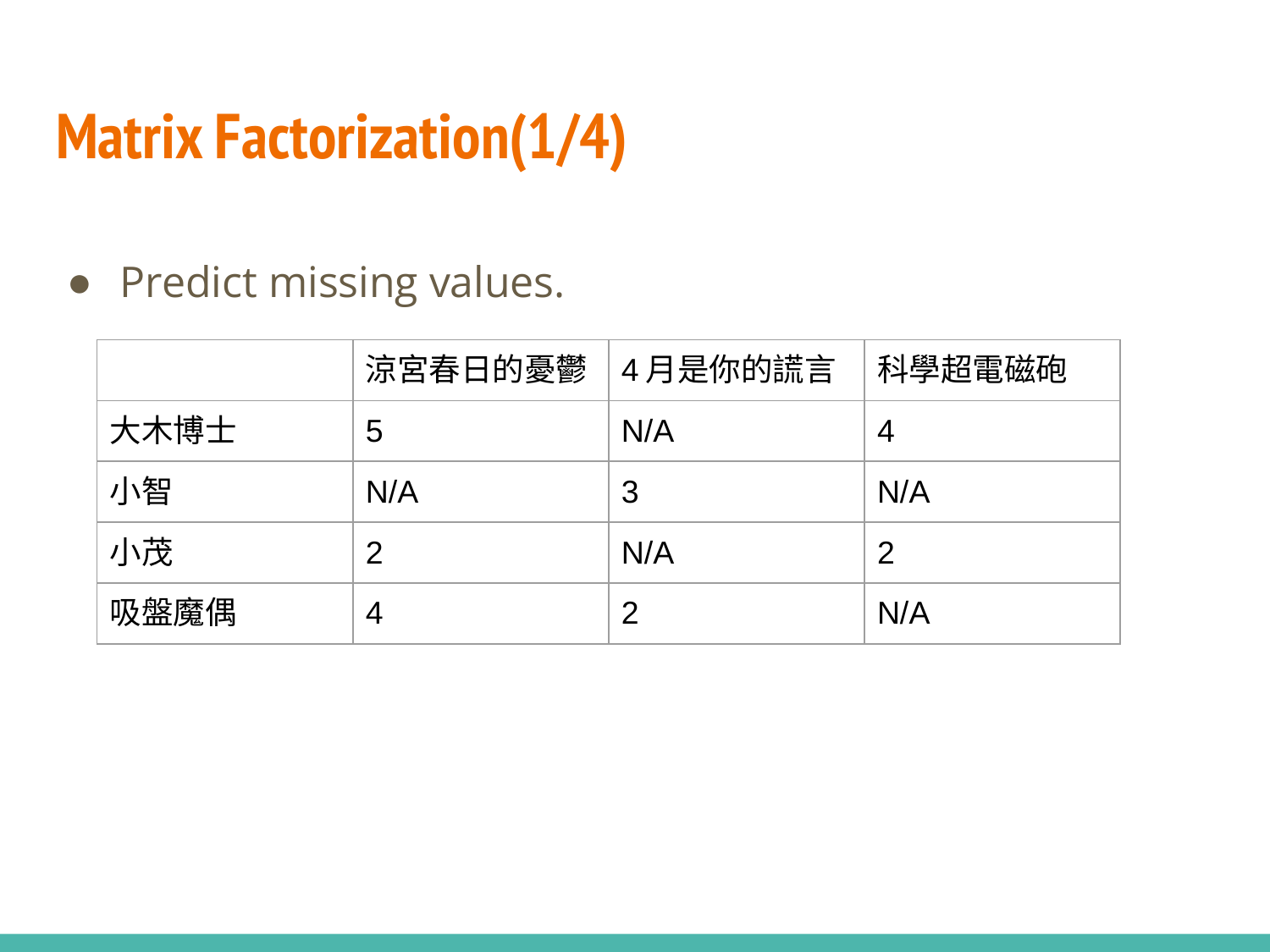

# Matrix Factorization(1/4)
Predict missing values.

|  | 涼宮春日的憂鬱 | 4月是你的謊言 | 科學超電磁砲 |
| --- | --- | --- | --- |
| 大木博士 | 5 | N/A | 4 |
| 小智 | N/A | 3 | N/A |
| 小茂 | 2 | N/A | 2 |
| 吸盤魔偶 | 4 | 2 | N/A |